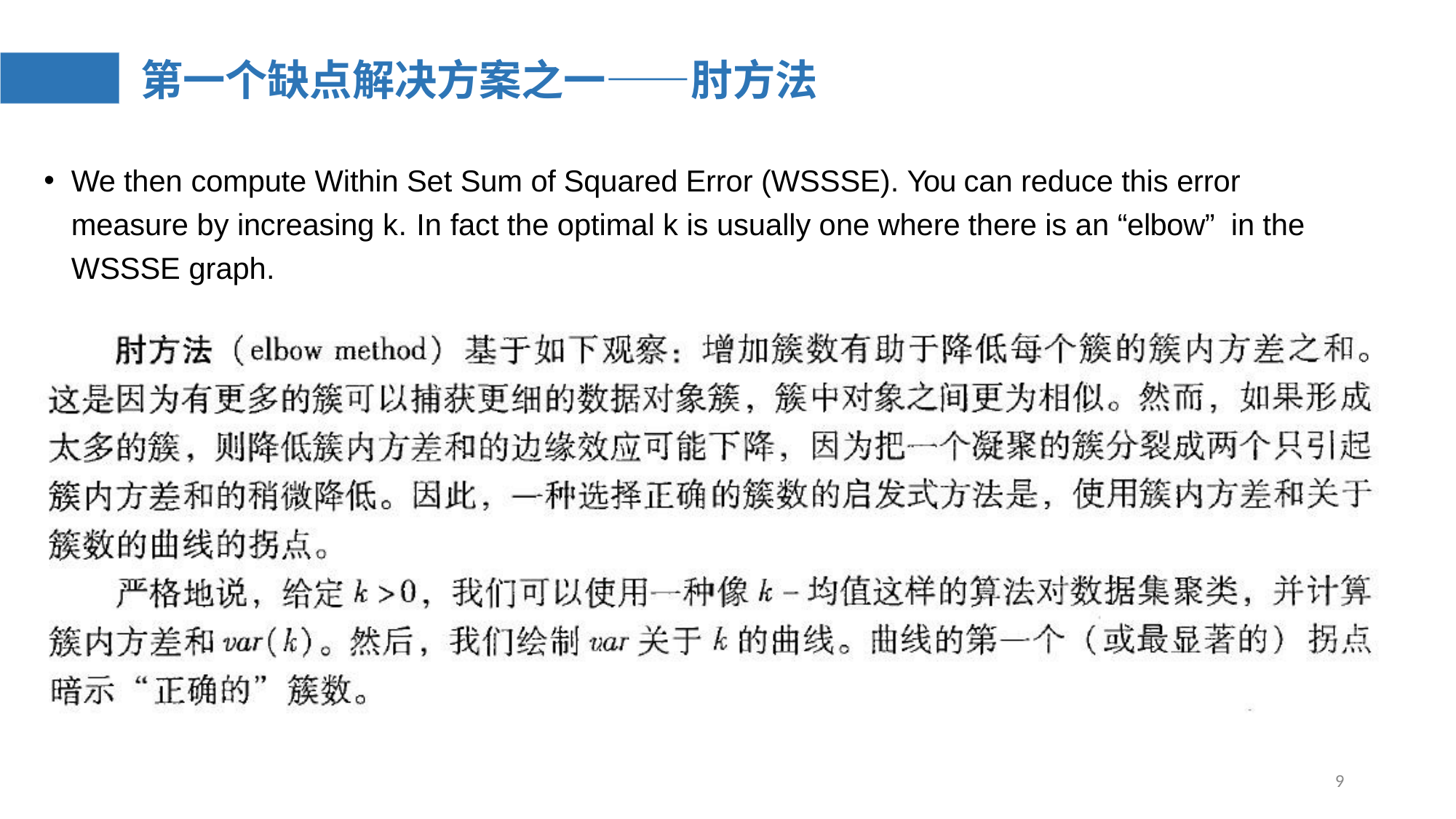

# 第一个缺点解决方案之一——肘方法
We then compute Within Set Sum of Squared Error (WSSSE). You can reduce this error  measure by increasing k. In fact the optimal k is usually one where there is an “elbow”  in the WSSSE graph.

9